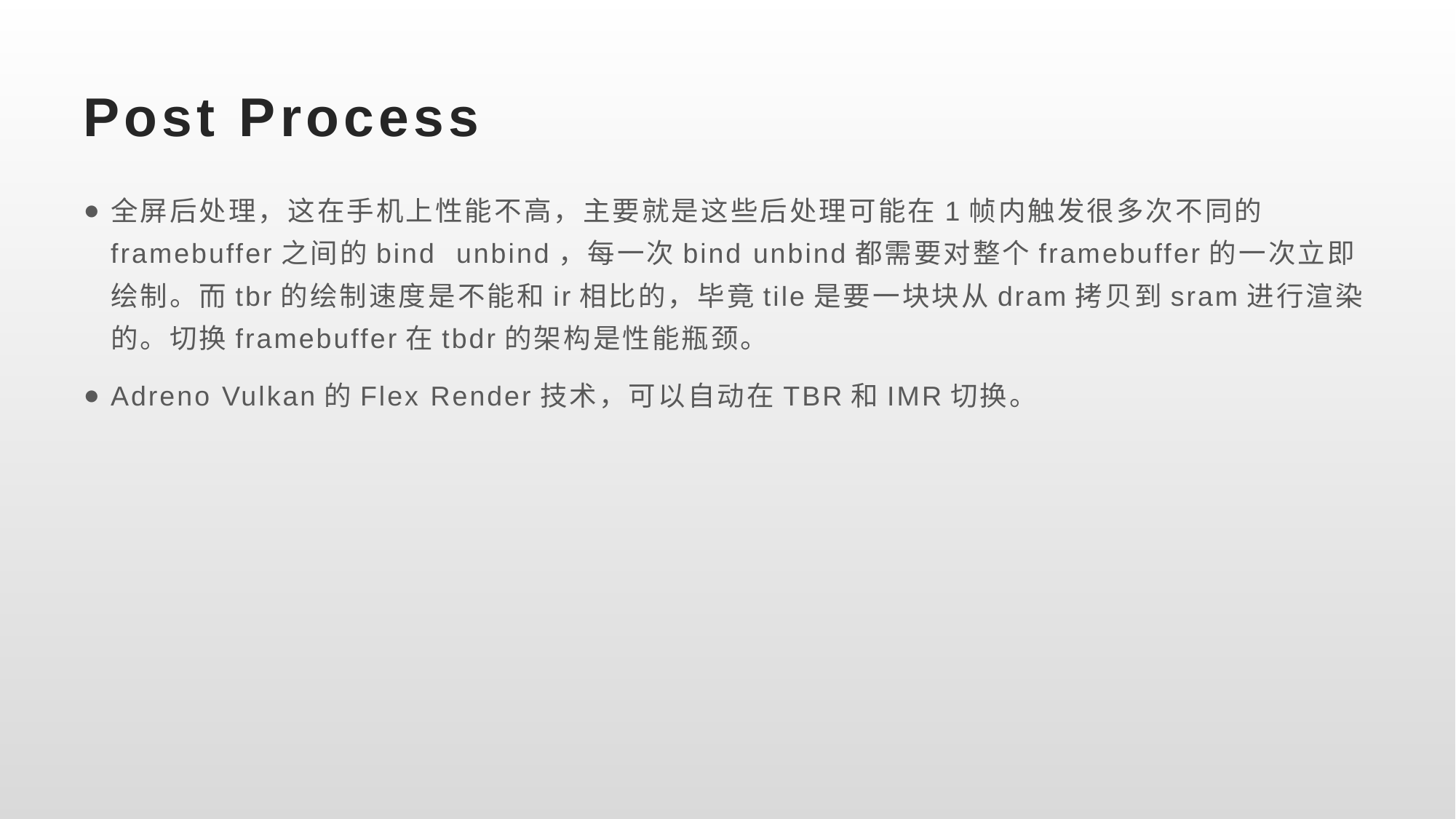

# Post Process
全屏后处理，这在手机上性能不高，主要就是这些后处理可能在1帧内触发很多次不同的framebuffer之间的bind  unbind，每一次bind unbind都需要对整个framebuffer的一次立即绘制。而tbr的绘制速度是不能和ir相比的，毕竟tile是要一块块从dram拷贝到sram进行渲染的。切换framebuffer在tbdr的架构是性能瓶颈。
Adreno Vulkan的Flex Render技术，可以自动在TBR和IMR切换。